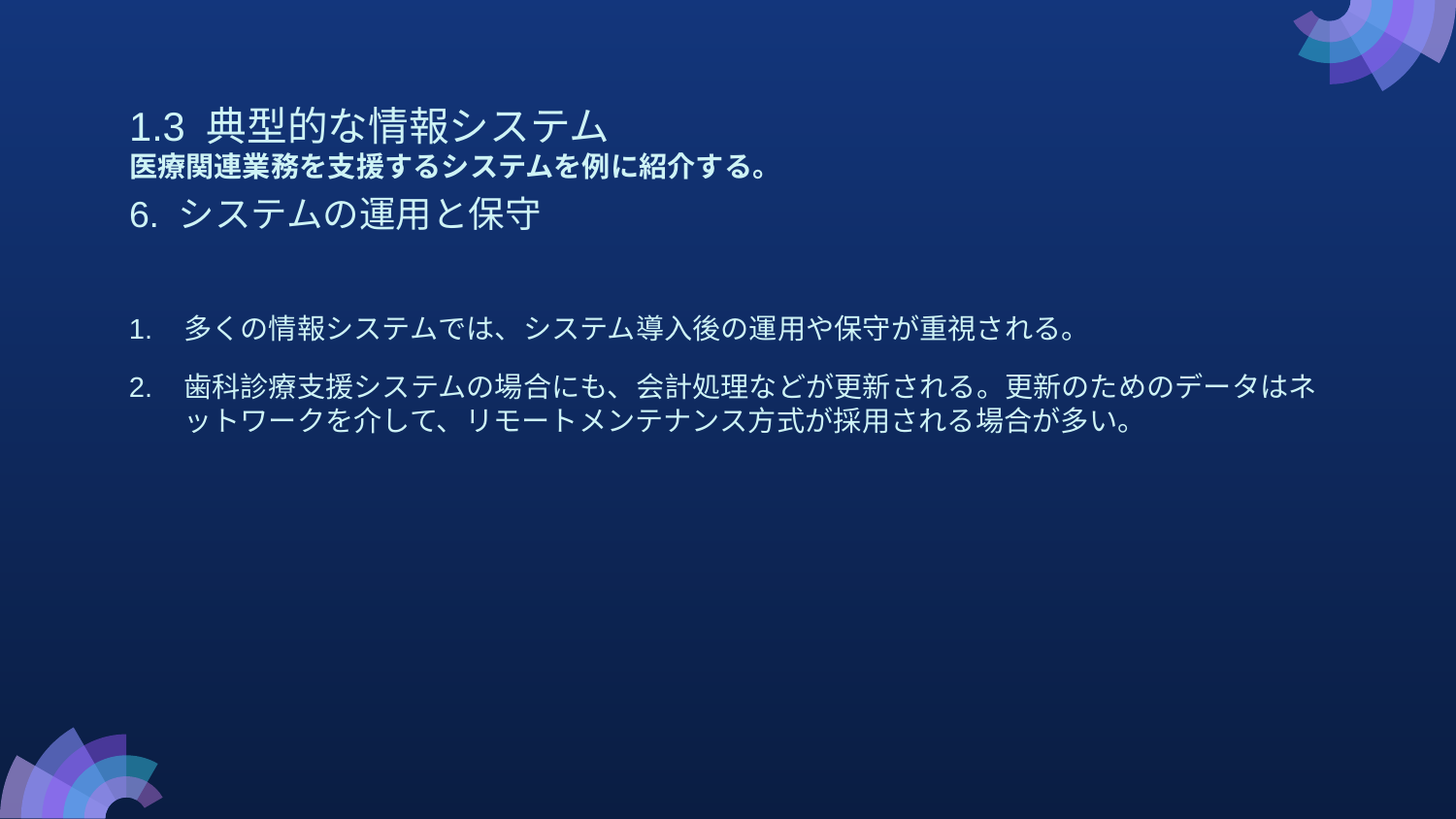

# 1.3 典型的な情報システム 医療関連業務を支援するシステムを例に紹介する。
6. システムの運用と保守

多くの情報システムでは、システム導入後の運用や保守が重視される。
歯科診療支援システムの場合にも、会計処理などが更新される。更新のためのデータはネットワークを介して、リモートメンテナンス方式が採用される場合が多い。